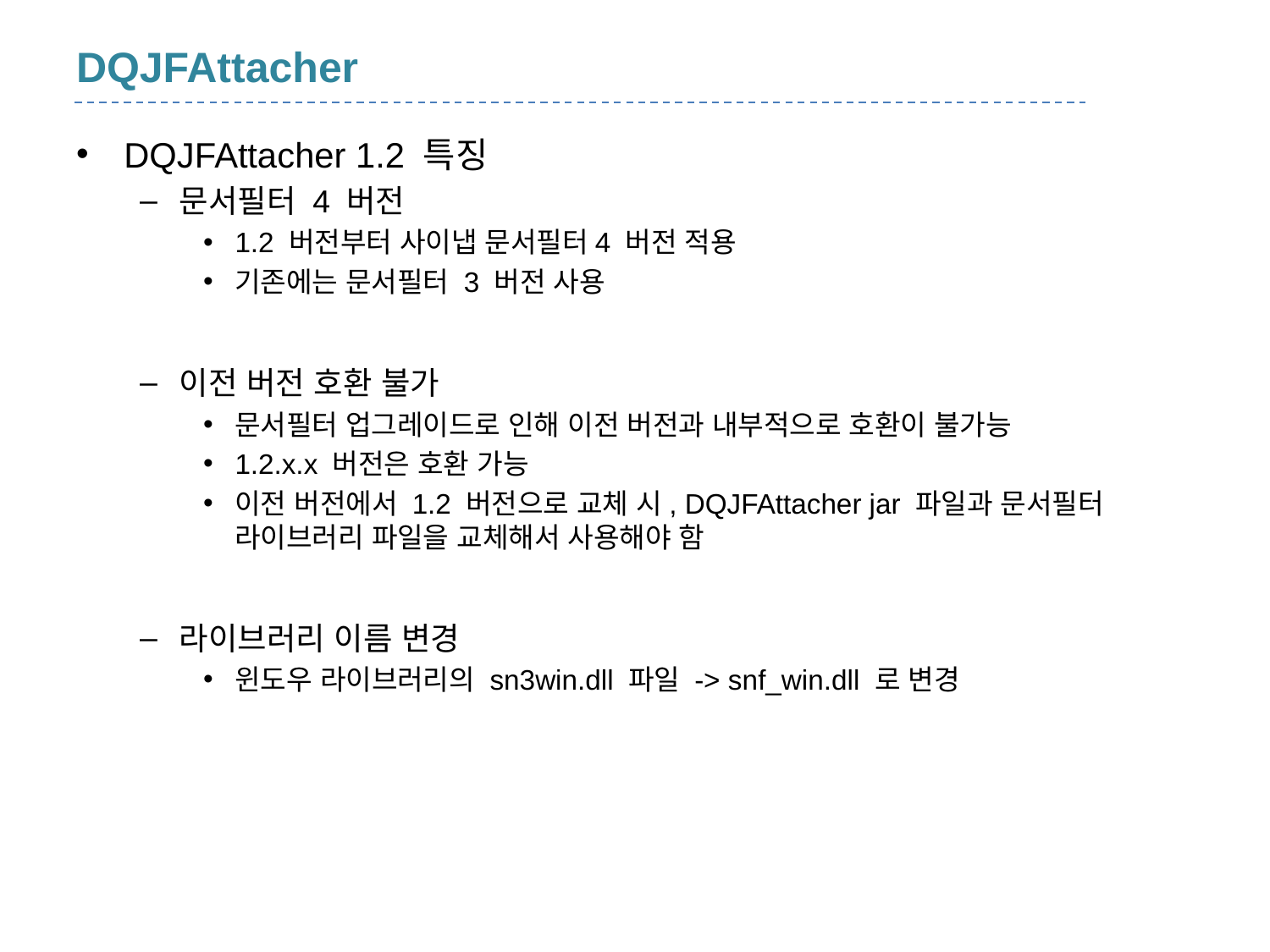

# DQJFAttacher
DQJFAttacher 1.2 특징
문서필터 4 버전
1.2 버전부터 사이냅 문서필터4 버전 적용
기존에는 문서필터 3 버전 사용

이전 버전 호환 불가
문서필터 업그레이드로 인해 이전 버전과 내부적으로 호환이 불가능
1.2.x.x 버전은 호환 가능
이전 버전에서 1.2 버전으로 교체 시, DQJFAttacher jar 파일과 문서필터 라이브러리 파일을 교체해서 사용해야 함

라이브러리 이름 변경
윈도우 라이브러리의 sn3win.dll 파일 -> snf_win.dll 로 변경